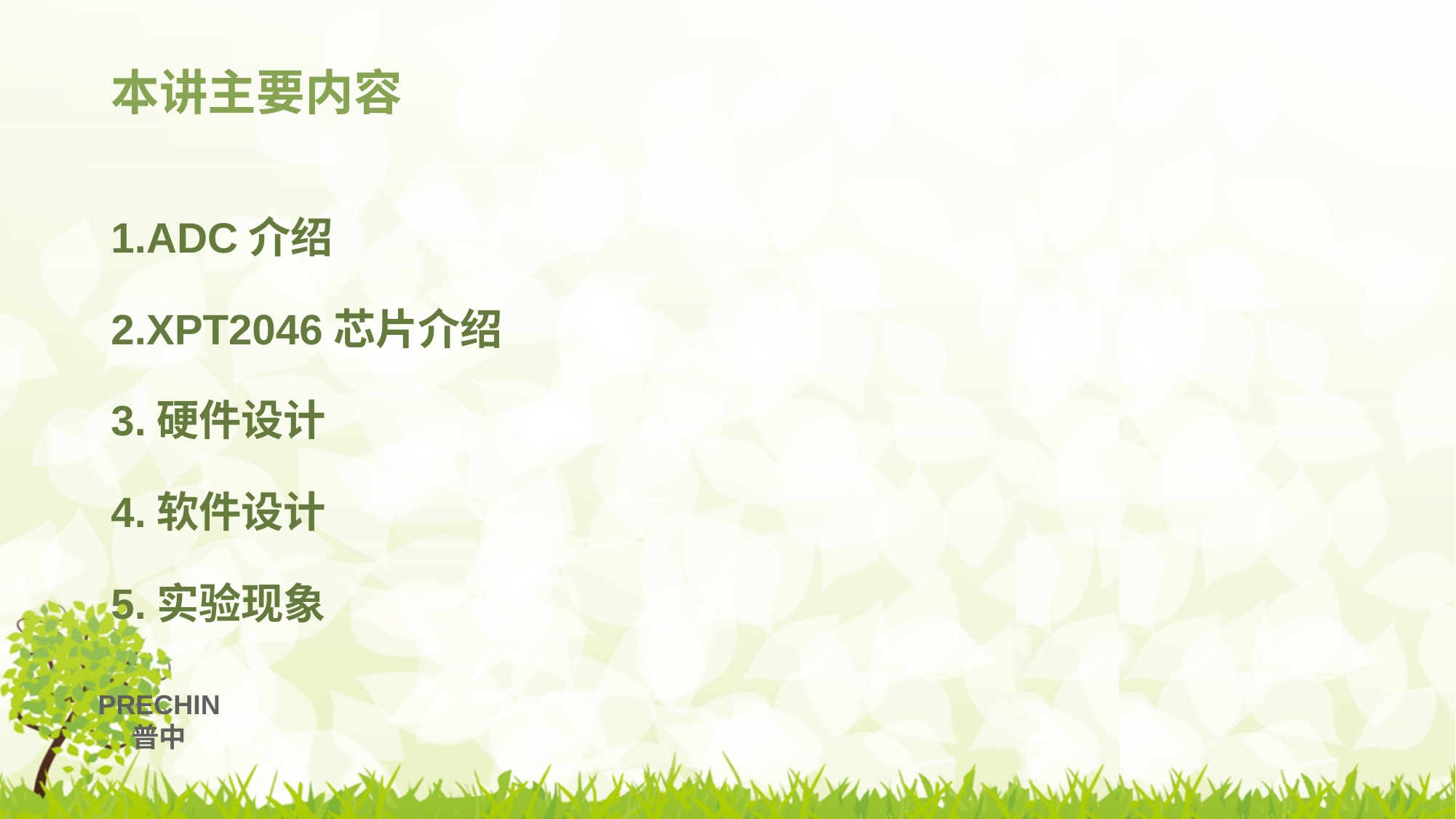

# 本讲主要内容
1.ADC介绍
2.XPT2046芯片介绍
3.硬件设计
4.软件设计
5.实验现象